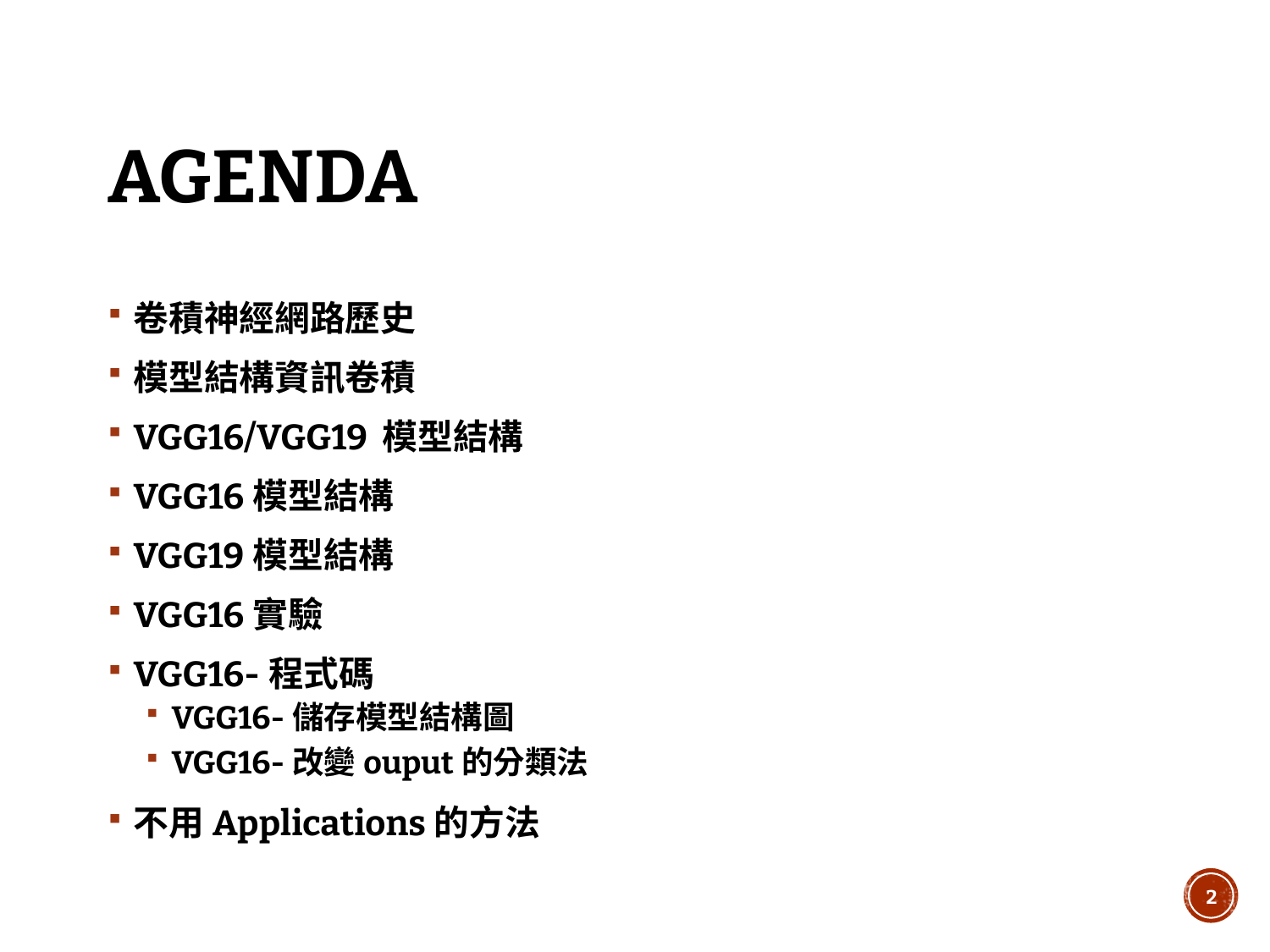

# Agenda
卷積神經網路歷史
模型結構資訊卷積
VGG16/VGG19 模型結構
VGG16模型結構
VGG19模型結構
VGG16實驗
VGG16-程式碼
VGG16-儲存模型結構圖
VGG16-改變ouput的分類法
不用Applications的方法
2